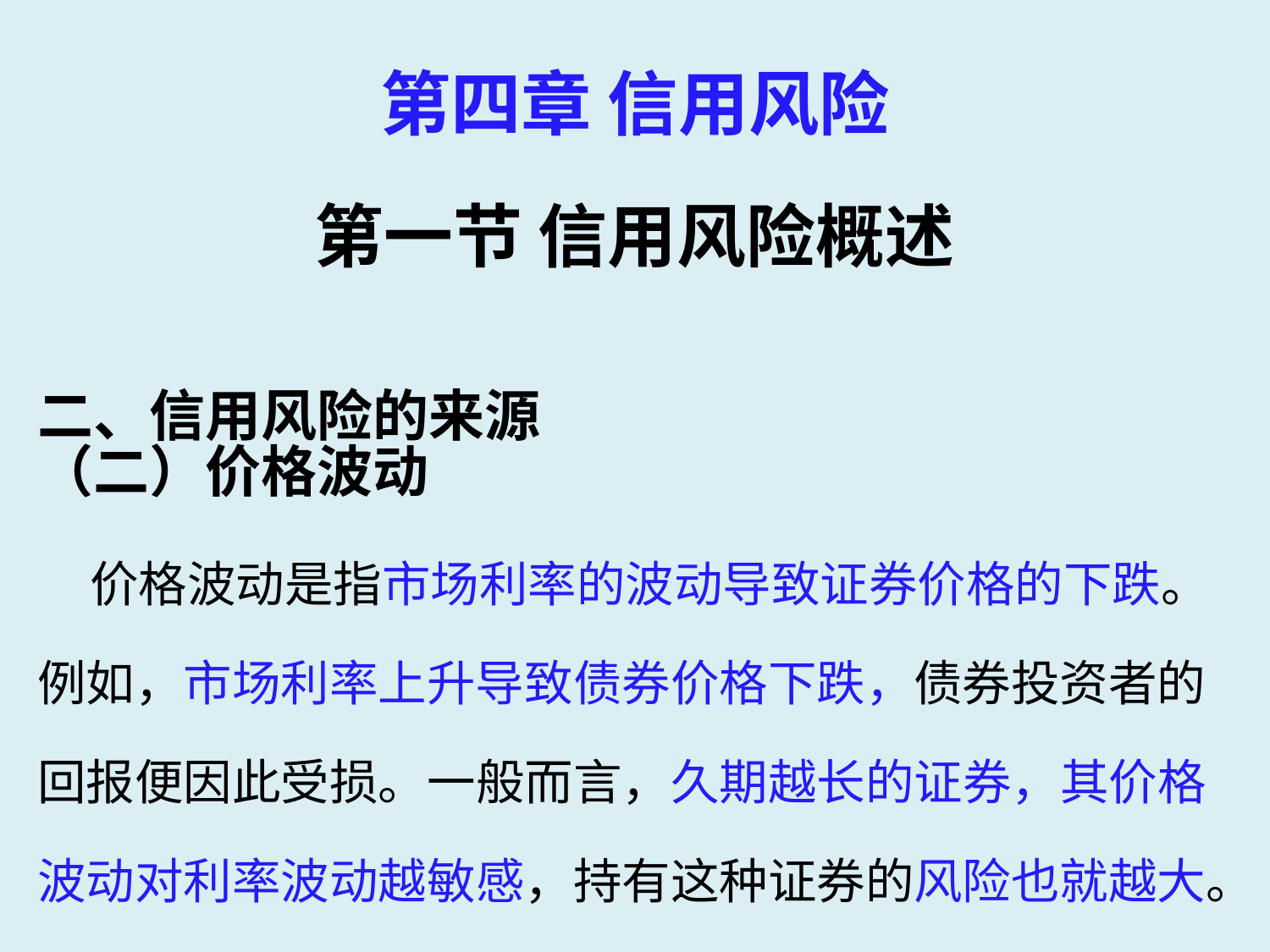

# 第四章 信用风险
第一节 信用风险概述

二、信用风险的来源
（二）价格波动
    价格波动是指市场利率的波动导致证券价格的下跌。例如，市场利率上升导致债券价格下跌，债券投资者的回报便因此受损。一般而言，久期越长的证券，其价格波动对利率波动越敏感，持有这种证券的风险也就越大。